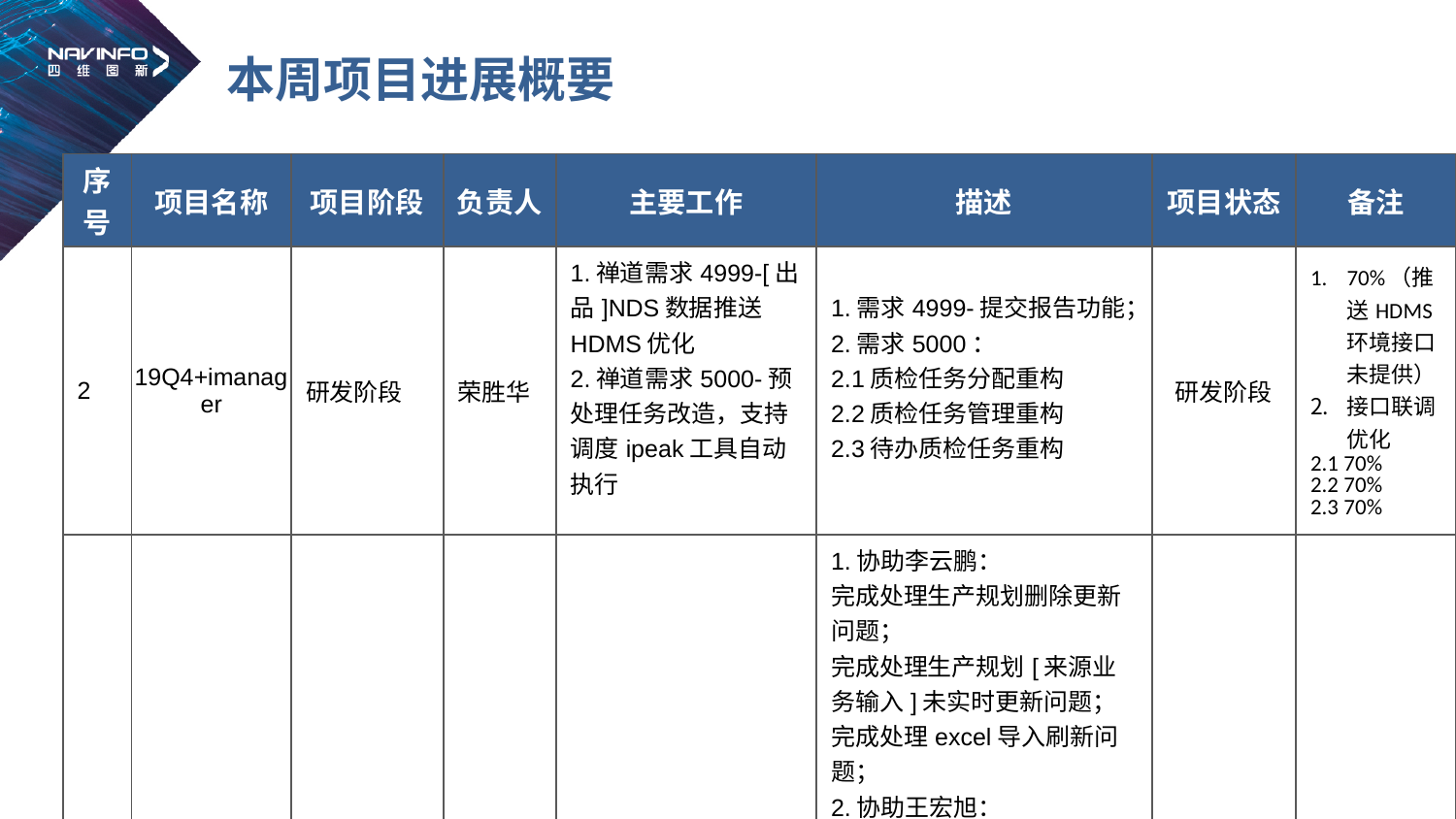

# 本周项目进展概要
| 序号 | 项目名称 | 项目阶段 | 负责人 | 主要工作 | 描述 | 项目状态 | 备注 |
| --- | --- | --- | --- | --- | --- | --- | --- |
| 2 | 19Q4+imanager | 研发阶段 | 荣胜华 | 1.禅道需求4999-[出品]NDS数据推送HDMS优化 2.禅道需求5000-预处理任务改造，支持调度ipeak工具自动执行 | 1.需求4999-提交报告功能； 2.需求5000： 2.1质检任务分配重构 2.2质检任务管理重构 2.3待办质检任务重构 | 研发阶段 | 70%（推送HDMS环境接口未提供） 接口联调优化 2.1 70% 2.2 70% 2.3 70% |
| 3 | 19Q4 SP2 imanager | 已验收 | 荣胜华 | 验收问题调整 | 1.协助李云鹏： 完成处理生产规划删除更新问题； 完成处理生产规划[来源业务输入]未实时更新问题； 完成处理excel导入刷新问题； 2.协助王宏旭： 完成处理外业采集关联计划穿梭框显示不全问题； 3.完成产品调整 3.1创建出品计划转换次数和图幅数调整； 3.2 HRA三级任务二级任务编号整体调整为二级任务编码； 4.协助验收问题排查； | 已验收 | 完成 |